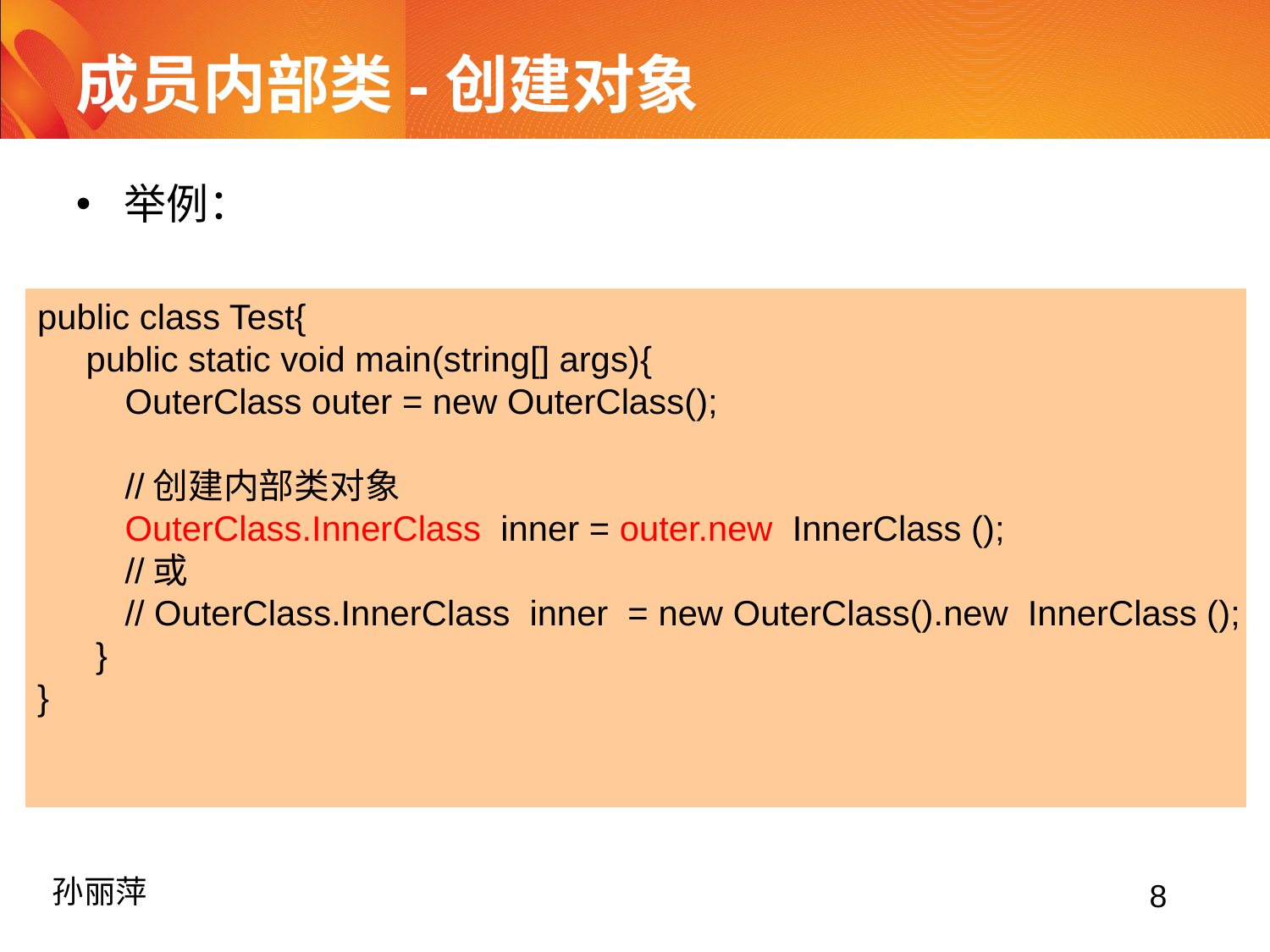

# 成员内部类-创建对象
举例：

public class Test{
     public static void main(string[] args){
         OuterClass outer = new OuterClass();

         //创建内部类对象
         OuterClass.InnerClass  inner = outer.new  InnerClass ();
         //或
         // OuterClass.InnerClass  inner  = new OuterClass().new  InnerClass ();
      }
}